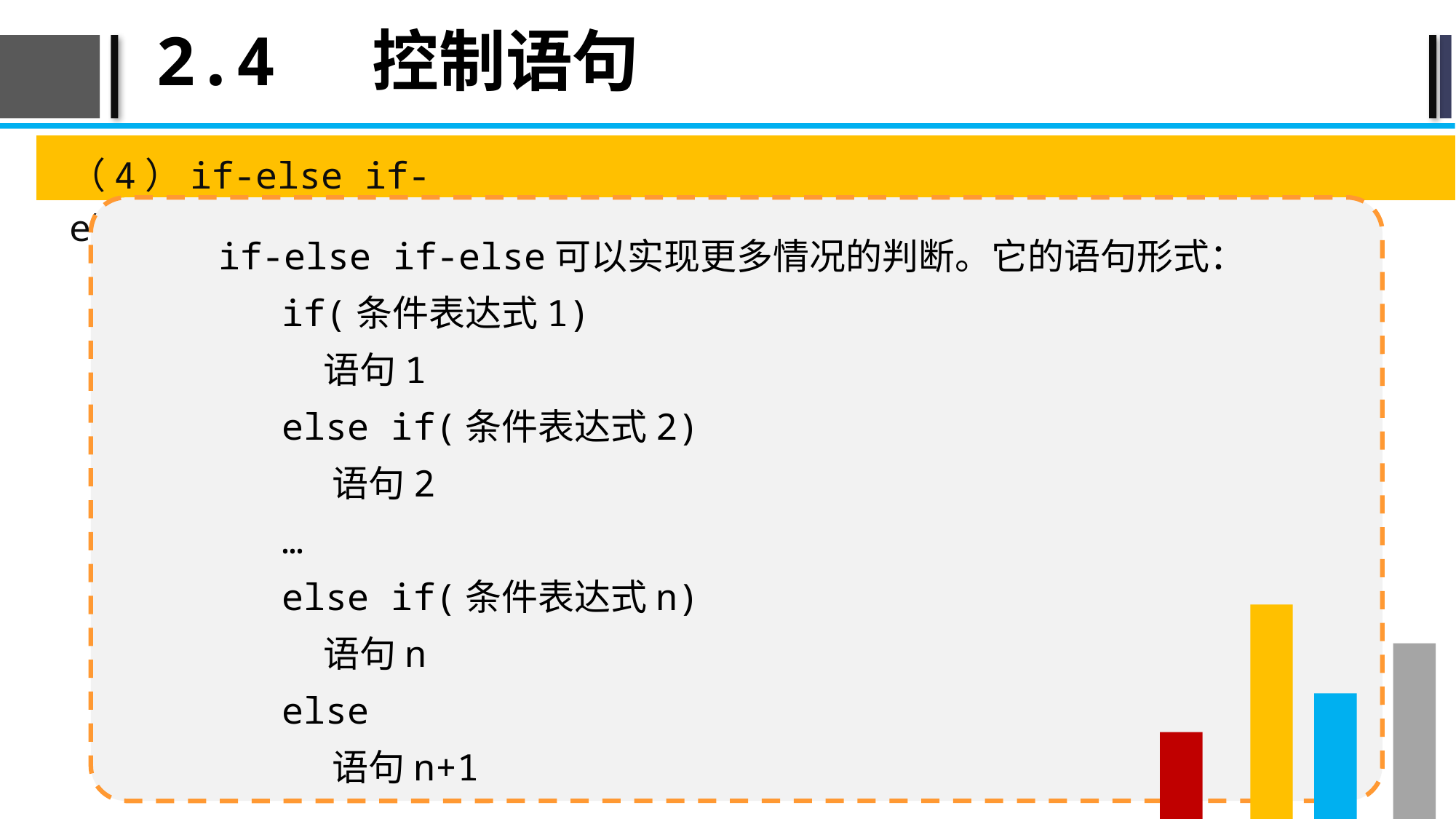

# 2.4  控制语句

（4）if-else if-else语句

if-else if-else可以实现更多情况的判断。它的语句形式：
if(条件表达式1)
    语句1
else if(条件表达式2)
     语句2
…
else if(条件表达式n)
    语句n
else
     语句n+1